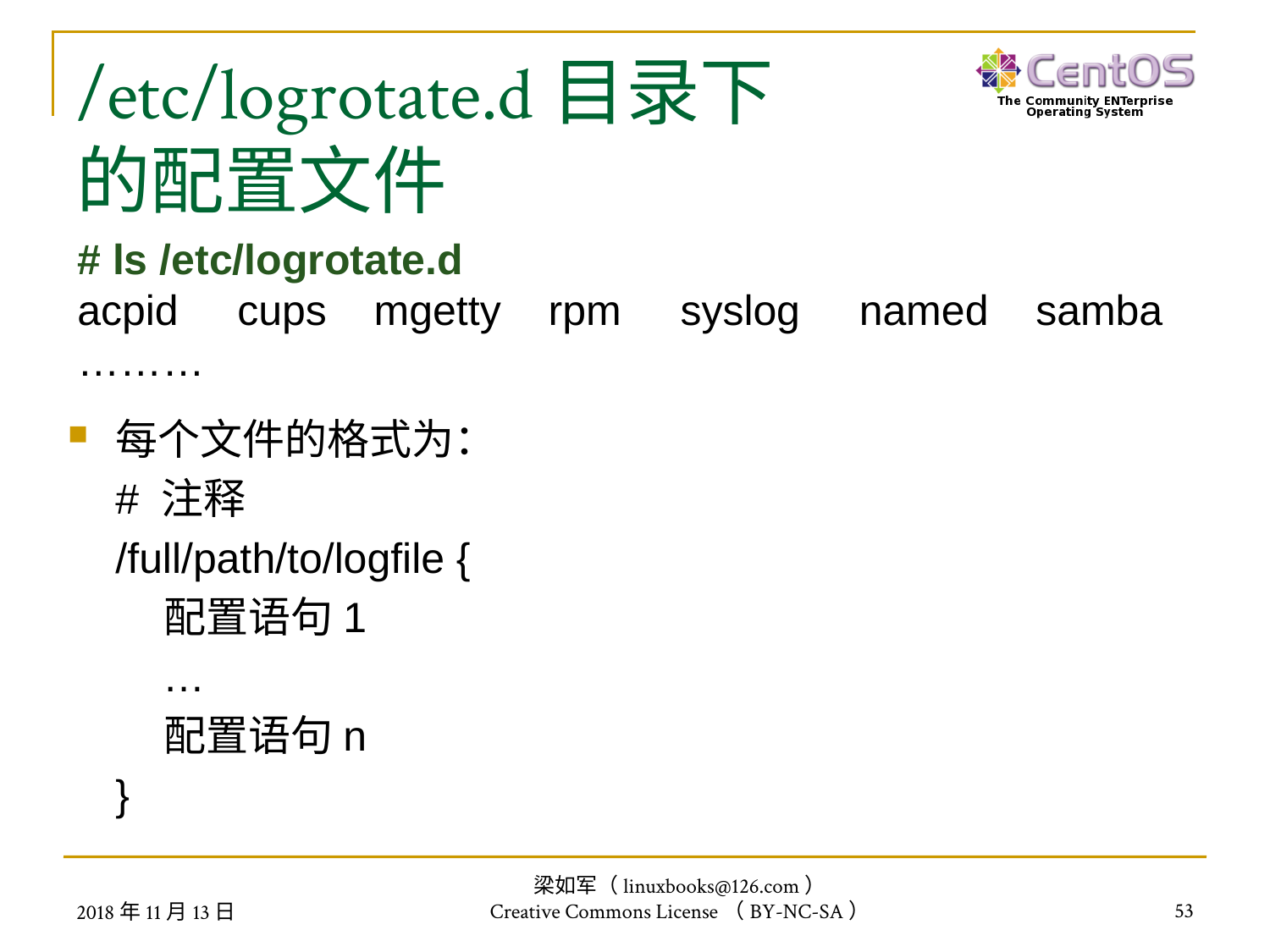

# /etc/logrotate.d目录下 的配置文件
# ls /etc/logrotate.d
acpid     cups    mgetty    rpm     syslog     named    samba
………
每个文件的格式为：
# 注释
/full/path/to/logfile {
    配置语句1
    …
    配置语句n
}

梁如军（linuxbooks@126.com）
Creative Commons License（BY-NC-SA）
2018年11月13日
53